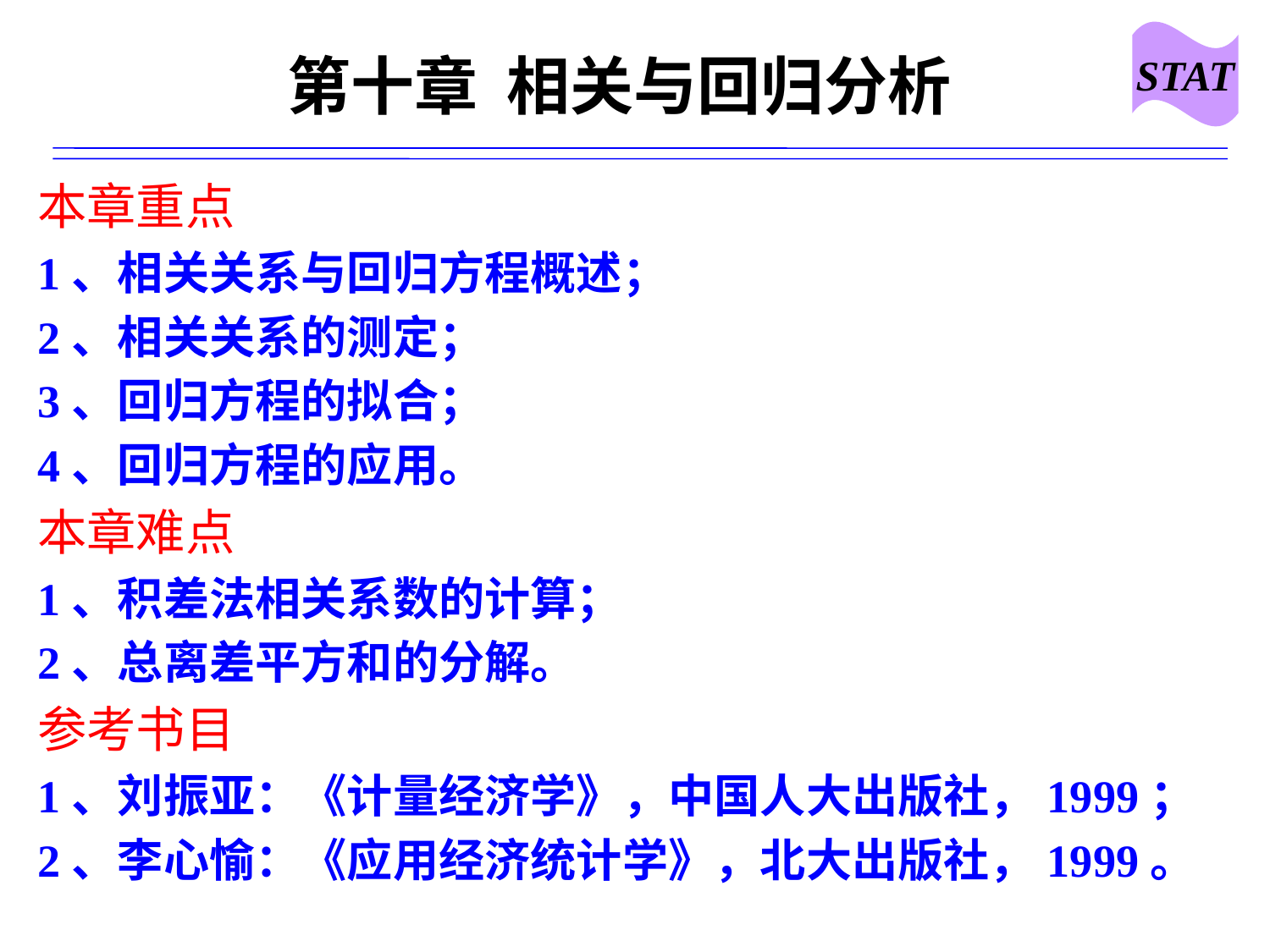

STAT
# 第十章  相关与回归分析

本章重点
1、相关关系与回归方程概述；
2、相关关系的测定；
3、回归方程的拟合；
4、回归方程的应用。
本章难点
1、积差法相关系数的计算；
2、总离差平方和的分解。
参考书目
1、刘振亚：《计量经济学》，中国人大出版社，1999；
2、李心愉：《应用经济统计学》，北大出版社，1999。